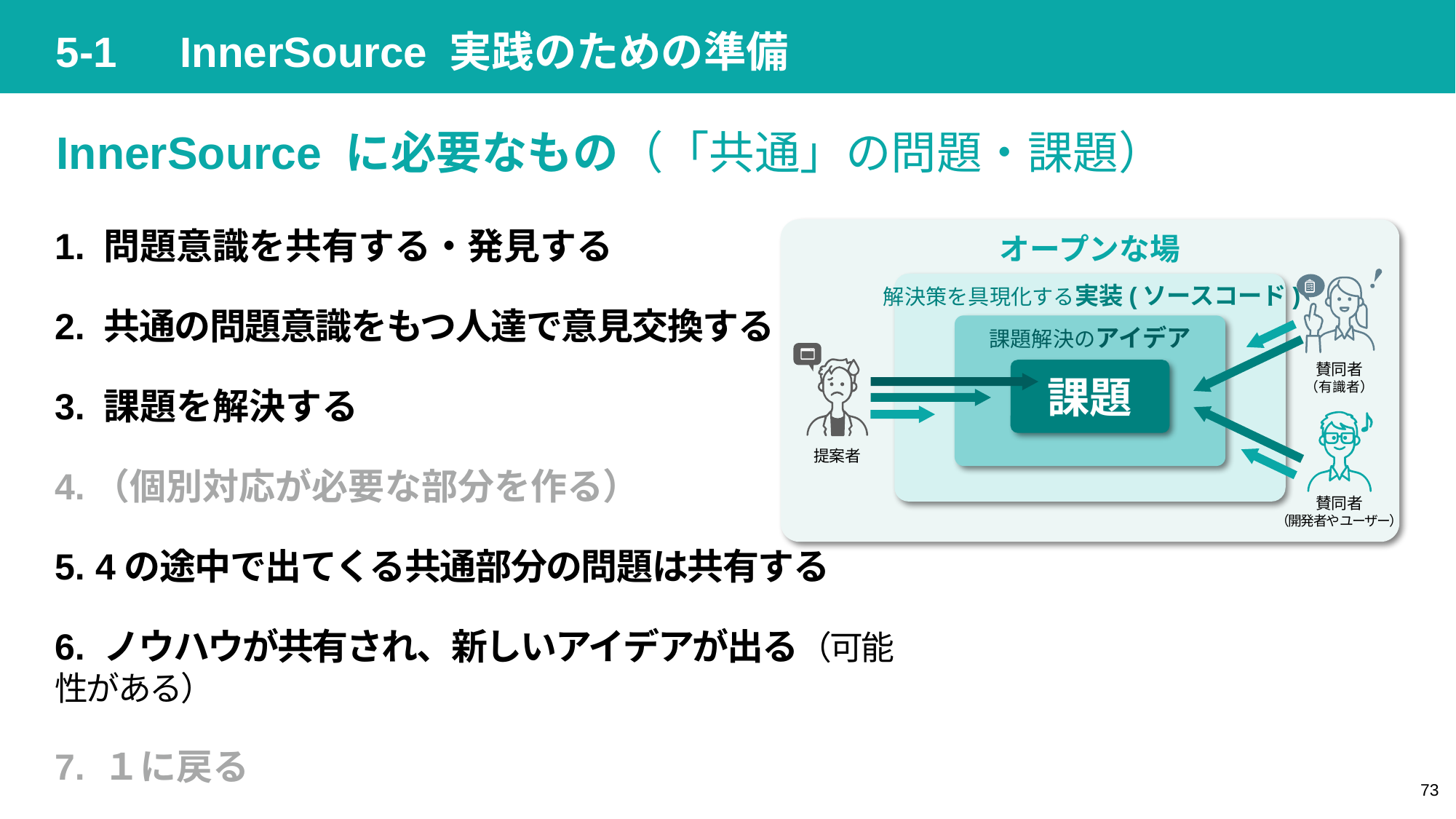

# 5-1　InnerSource 実践のための準備
InnerSource に必要なもの（「共通」の問題・課題）

オープンな場
1. 問題意識を共有する・発見する
2. 共通の問題意識をもつ人達で意見交換する
3. 課題を解決する
4.（個別対応が必要な部分を作る）
5. 4の途中で出てくる共通部分の問題は共有する
6. ノウハウが共有され、新しいアイデアが出る（可能性がある）
7. １に戻る

解決策を具現化する実装(ソースコード)

課題解決のアイデア

賛同者
（有識者）

課題

提案者
賛同者
（開発者やユーザー）